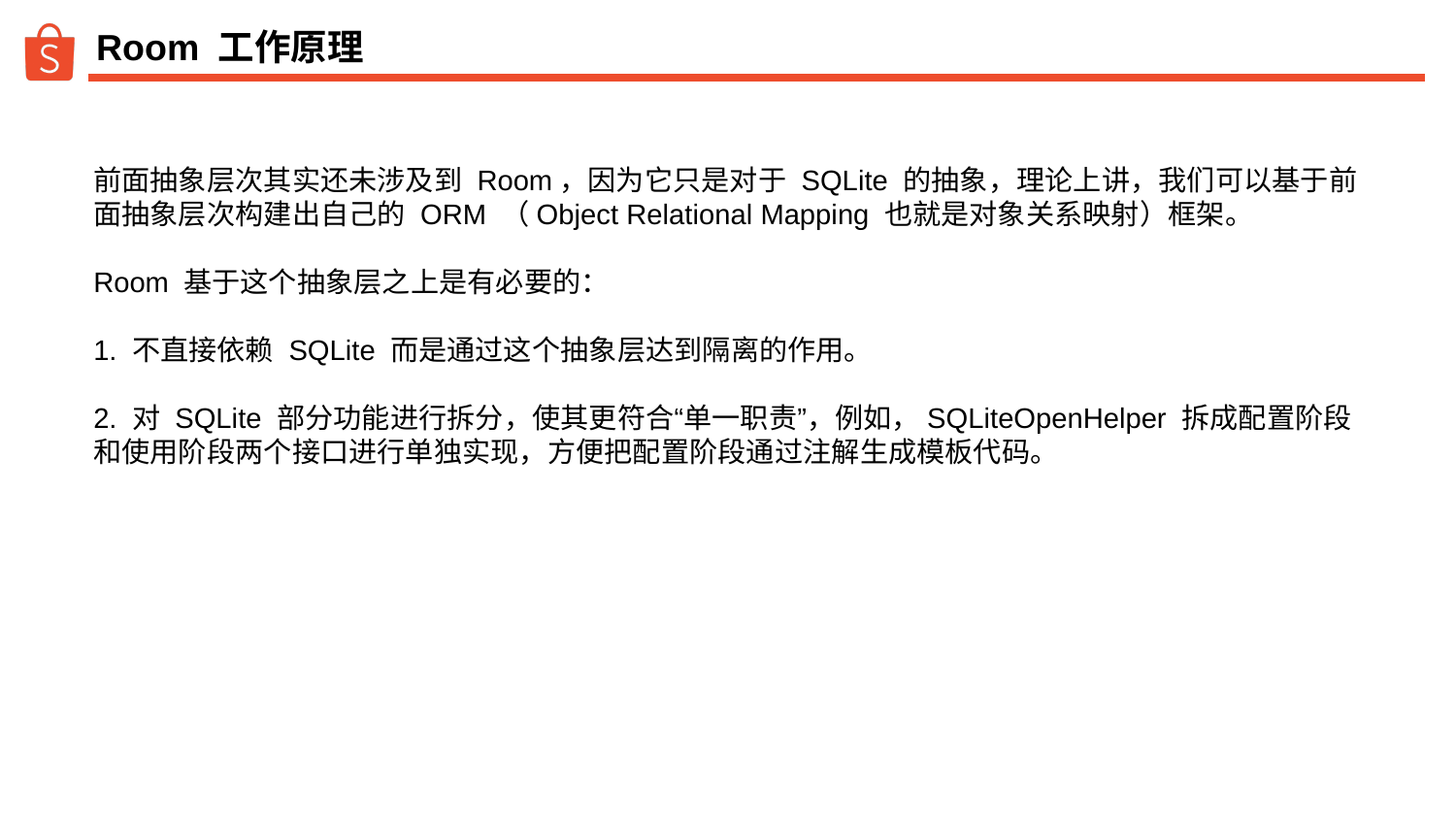

# Room 工作原理
前面抽象层次其实还未涉及到 Room，因为它只是对于 SQLite 的抽象，理论上讲，我们可以基于前面抽象层次构建出自己的 ORM （Object Relational Mapping 也就是对象关系映射）框架。

Room 基于这个抽象层之上是有必要的：

1. 不直接依赖 SQLite 而是通过这个抽象层达到隔离的作用。

2. 对 SQLite 部分功能进行拆分，使其更符合“单一职责”，例如，SQLiteOpenHelper 拆成配置阶段和使用阶段两个接口进行单独实现，方便把配置阶段通过注解生成模板代码。